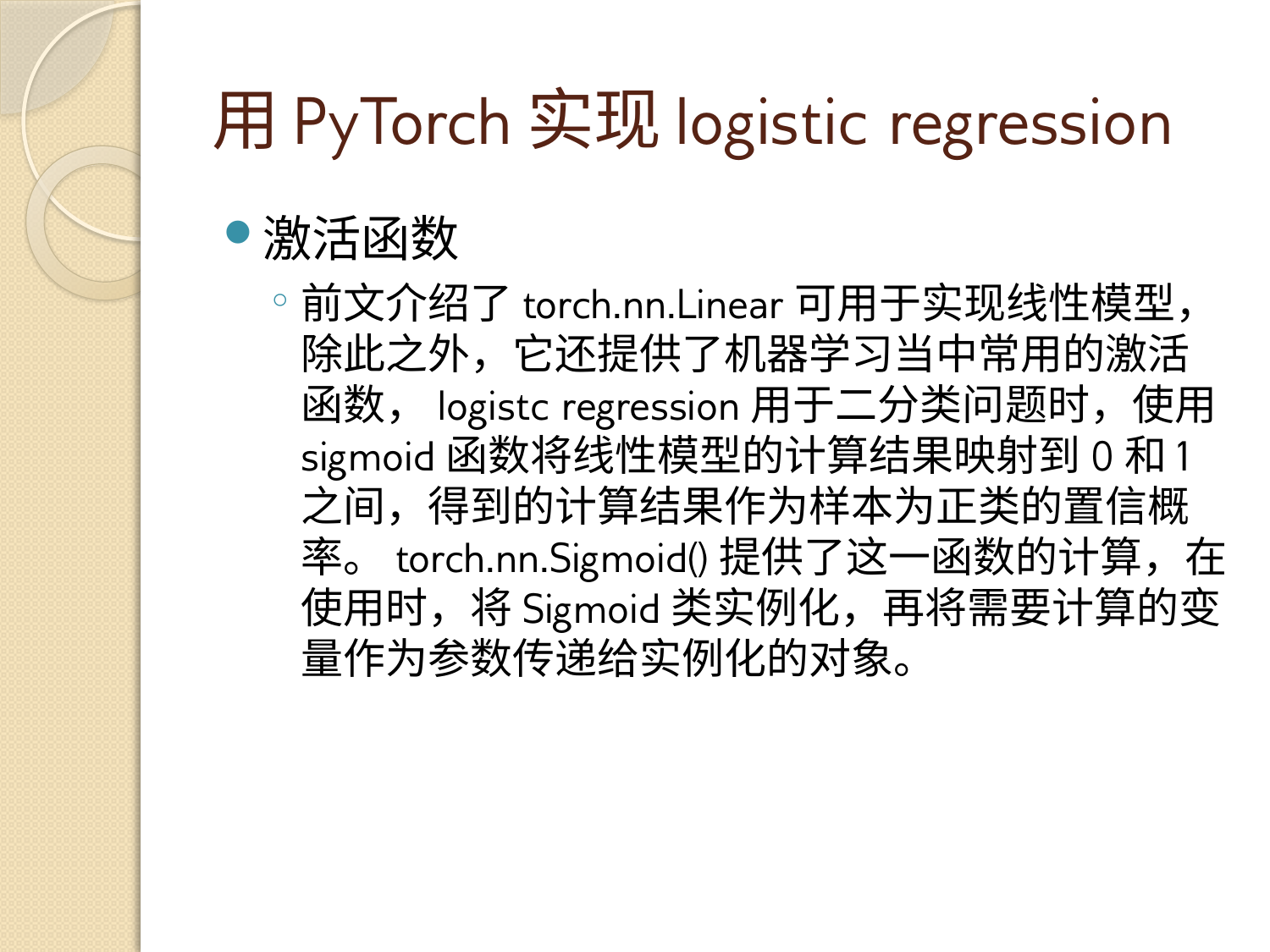

# 用PyTorch实现logistic regression
激活函数
前文介绍了torch.nn.Linear可用于实现线性模型，除此之外，它还提供了机器学习当中常用的激活函数，logistc regression用于二分类问题时，使用sigmoid函数将线性模型的计算结果映射到0和1之间，得到的计算结果作为样本为正类的置信概率。torch.nn.Sigmoid()提供了这一函数的计算，在使用时，将Sigmoid类实例化，再将需要计算的变量作为参数传递给实例化的对象。